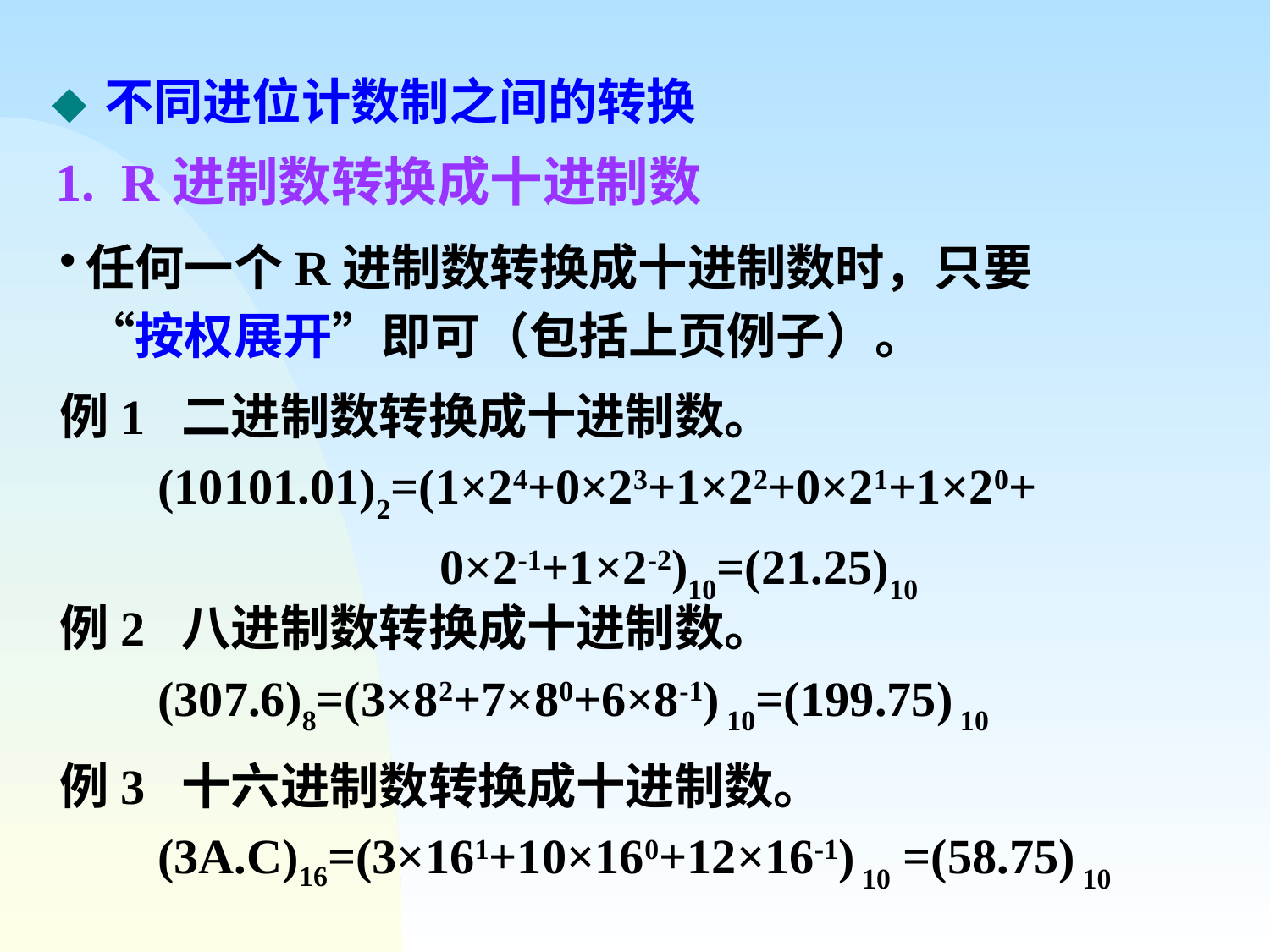

◆ 不同进位计数制之间的转换
1.  R进制数转换成十进制数
任何一个R进制数转换成十进制数时，只要“按权展开”即可（包括上页例子）。
例1  二进制数转换成十进制数。
        (10101.01)2=(1×24+0×23+1×22+0×21+1×20+
                               0×2-1+1×2-2)10=(21.25)10
例2  八进制数转换成十进制数。
        (307.6)8=(3×82+7×80+6×8-1) 10=(199.75) 10
例3  十六进制数转换成十进制数。
        (3A.C)16=(3×161+10×160+12×16-1) 10 =(58.75) 10
17